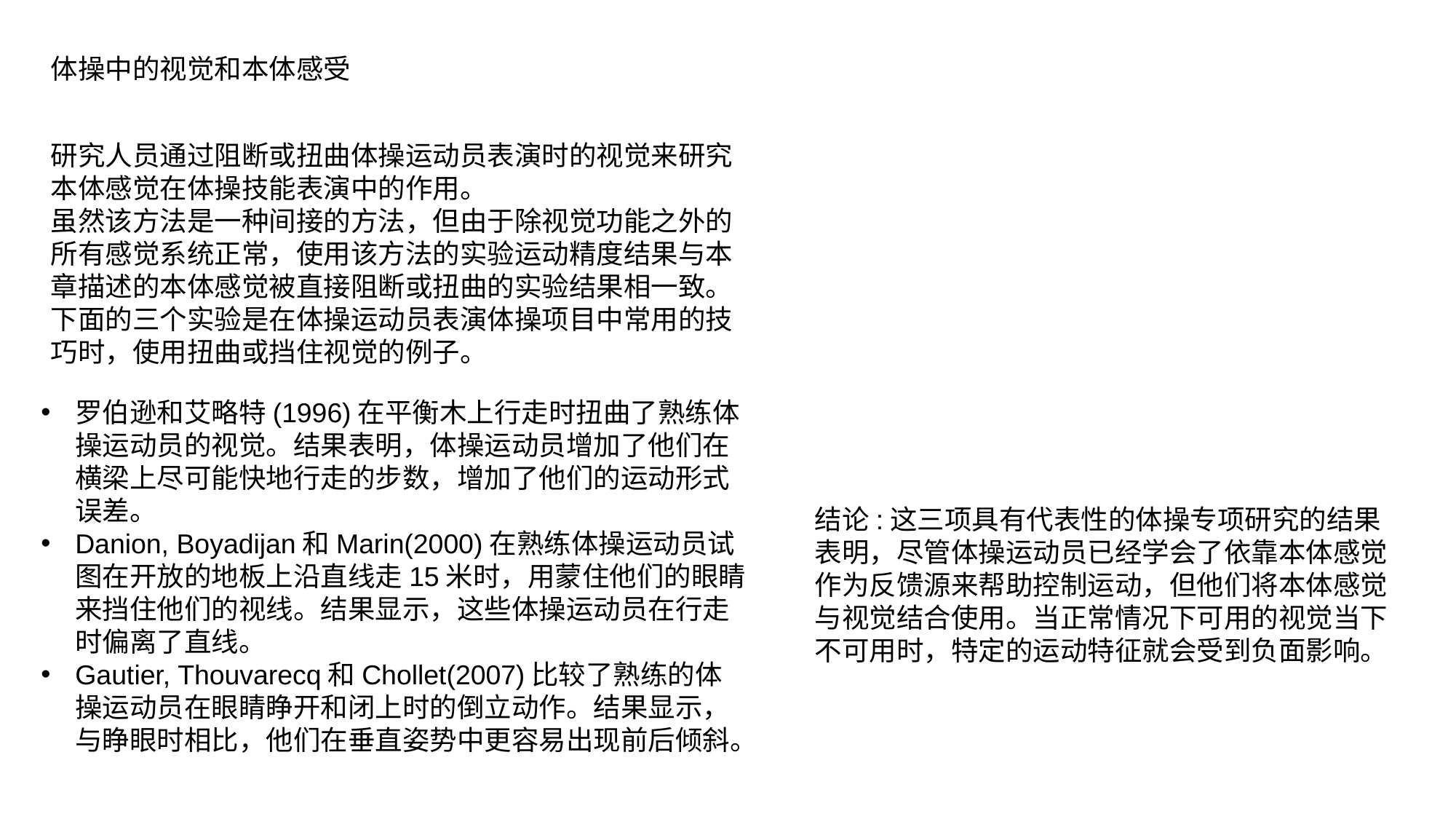

体操中的视觉和本体感受
研究人员通过阻断或扭曲体操运动员表演时的视觉来研究本体感觉在体操技能表演中的作用。
虽然该方法是一种间接的方法，但由于除视觉功能之外的所有感觉系统正常，使用该方法的实验运动精度结果与本章描述的本体感觉被直接阻断或扭曲的实验结果相一致。
下面的三个实验是在体操运动员表演体操项目中常用的技巧时，使用扭曲或挡住视觉的例子。
罗伯逊和艾略特(1996)在平衡木上行走时扭曲了熟练体操运动员的视觉。结果表明，体操运动员增加了他们在横梁上尽可能快地行走的步数，增加了他们的运动形式误差。
Danion, Boyadijan和Marin(2000)在熟练体操运动员试图在开放的地板上沿直线走15米时，用蒙住他们的眼睛来挡住他们的视线。结果显示，这些体操运动员在行走时偏离了直线。
Gautier, Thouvarecq和Chollet(2007)比较了熟练的体操运动员在眼睛睁开和闭上时的倒立动作。结果显示，与睁眼时相比，他们在垂直姿势中更容易出现前后倾斜。
结论:这三项具有代表性的体操专项研究的结果表明，尽管体操运动员已经学会了依靠本体感觉作为反馈源来帮助控制运动，但他们将本体感觉与视觉结合使用。当正常情况下可用的视觉当下不可用时，特定的运动特征就会受到负面影响。